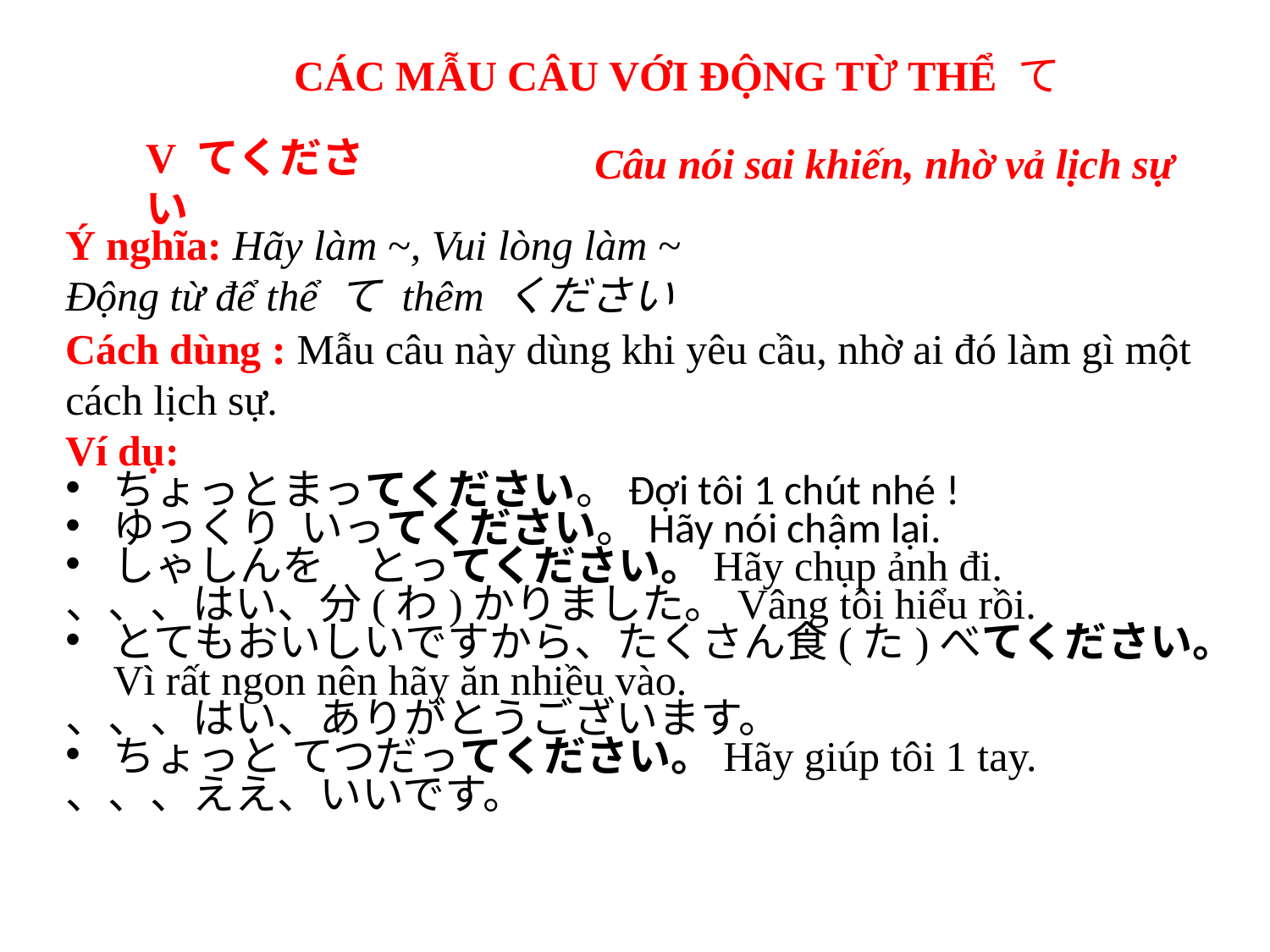

CÁC MẪU CÂU VỚI ĐỘNG TỪ THỂ て
V てください
Câu nói sai khiến, nhờ vả lịch sự
Ý nghĩa: Hãy làm ~, Vui lòng làm ~
Động từ để thể て thêm ください

Cách dùng : Mẫu câu này dùng khi yêu cầu, nhờ ai đó làm gì một cách lịch sự.
Ví dụ:
ちょっとまってください。Đợi tôi 1 chút nhé !
ゆっくり  いってください。Hãy nói chậm lại.
しゃしんを　とってください。Hãy chụp ảnh đi.
、、、はい、分(わ)かりました。Vâng tôi hiểu rồi.
とてもおいしいですから、たくさん食(た)べてください。Vì rất ngon nên hãy ăn nhiều vào.
、、、はい、ありがとうございます。
ちょっと てつだってください。Hãy giúp tôi 1 tay.
、、、ええ、いいです。